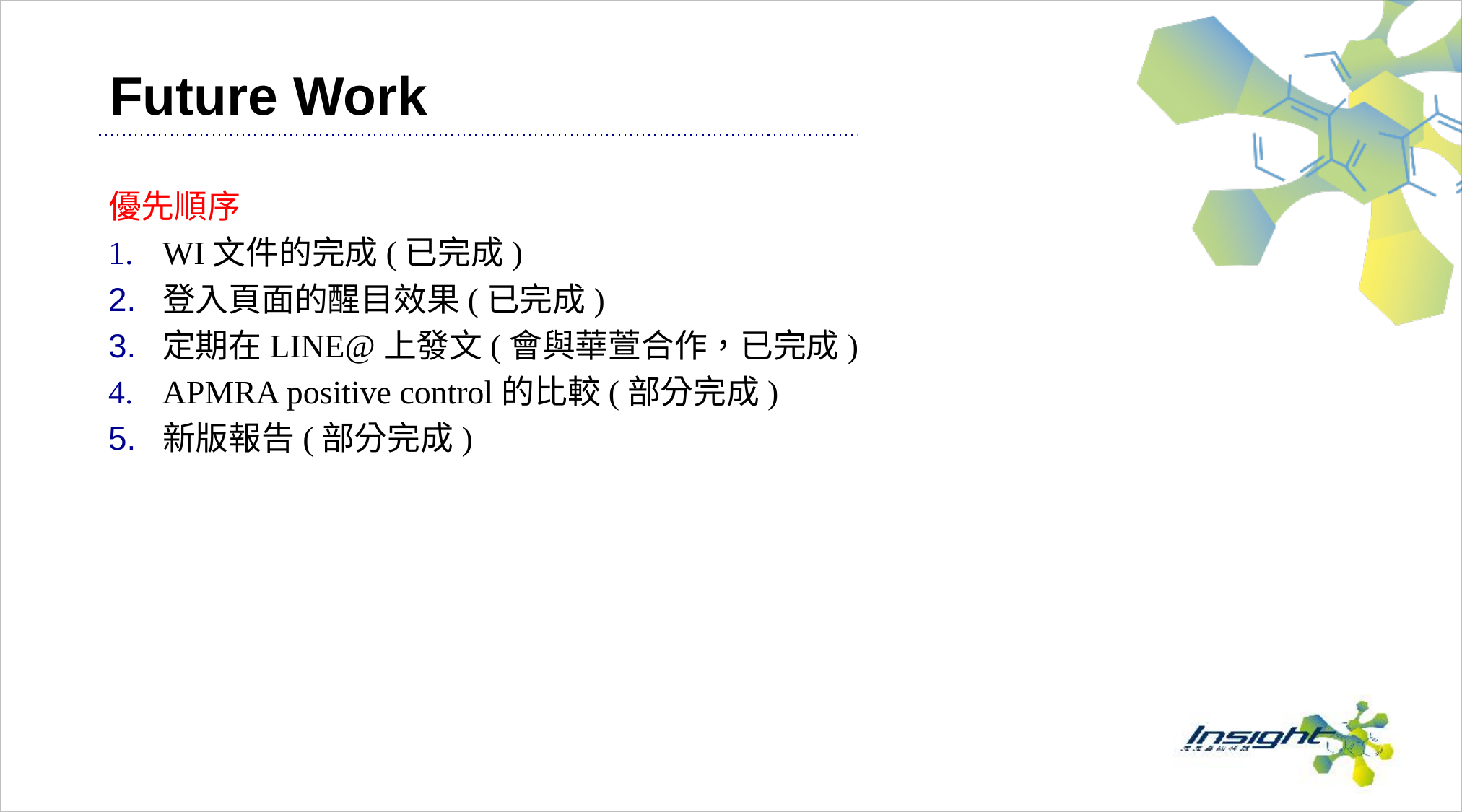

# Future Work

優先順序
WI文件的完成(已完成)
登入頁面的醒目效果(已完成)
定期在LINE@上發文(會與華萱合作，已完成)
APMRA positive control的比較(部分完成)
新版報告(部分完成)